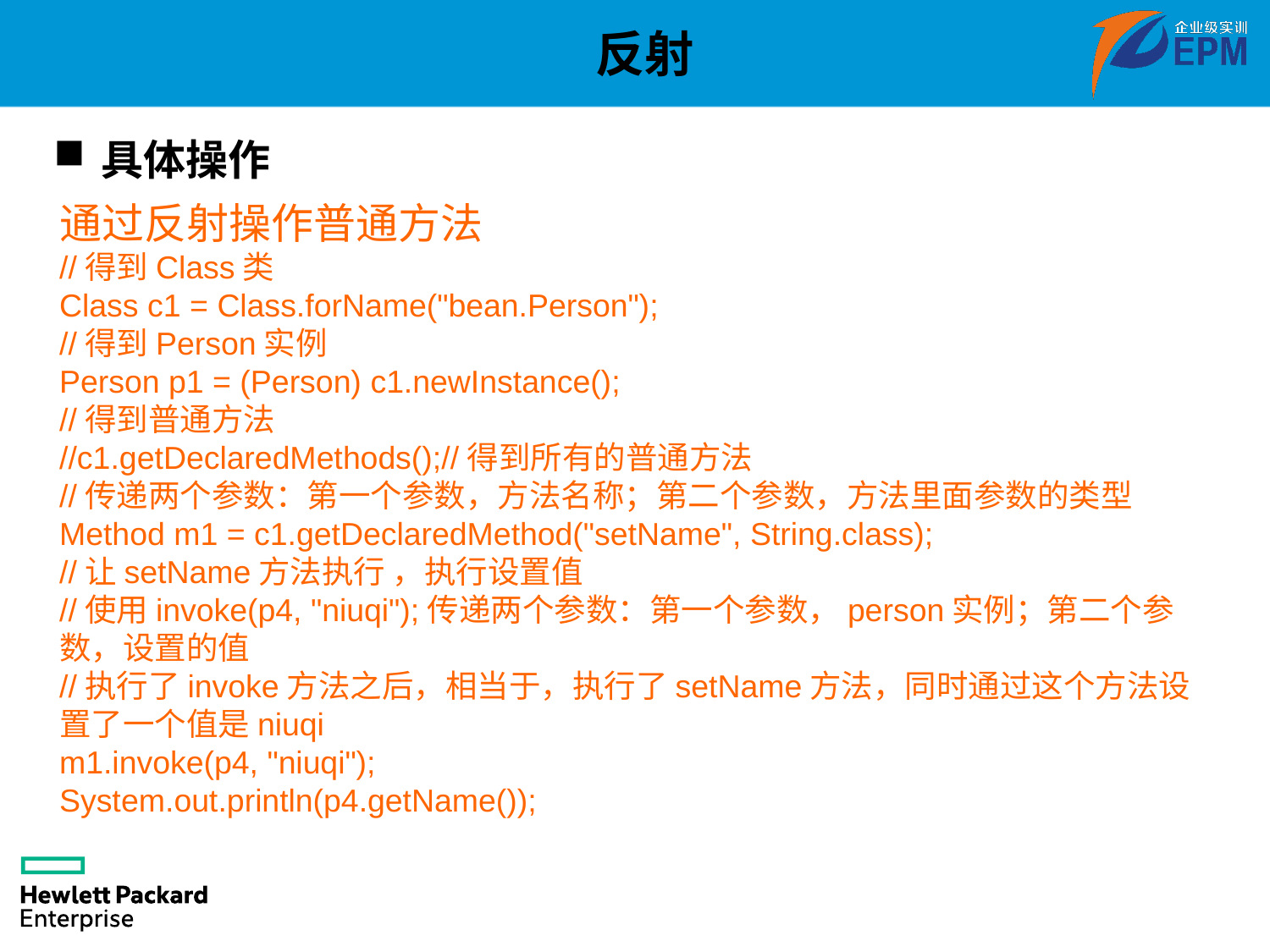

# 反射
具体操作
通过反射操作普通方法
//得到Class类
Class c1 = Class.forName("bean.Person");
//得到Person实例
Person p1 = (Person) c1.newInstance();
//得到普通方法
//c1.getDeclaredMethods();//得到所有的普通方法
//传递两个参数：第一个参数，方法名称；第二个参数，方法里面参数的类型
Method m1 = c1.getDeclaredMethod("setName", String.class);
//让setName方法执行 ，执行设置值
//使用invoke(p4, "niuqi");传递两个参数：第一个参数，person实例；第二个参数，设置的值
//执行了invoke方法之后，相当于，执行了setName方法，同时通过这个方法设置了一个值是niuqi
m1.invoke(p4, "niuqi");
System.out.println(p4.getName());